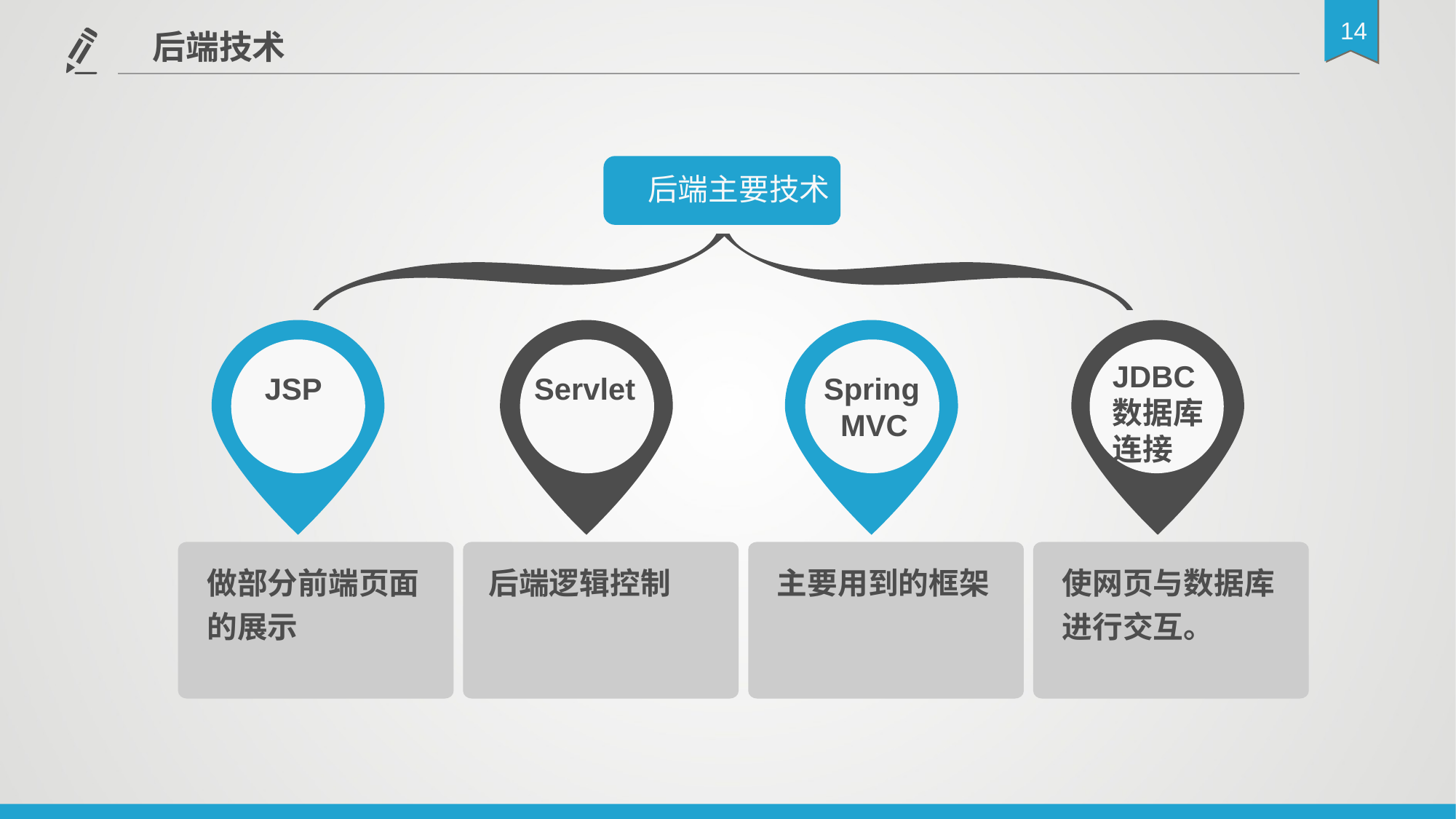

后端技术

后端主要技术

JDBC数据库连接
JSP
Spring
  MVC
Servlet

做部分前端页面的展示

后端逻辑控制

主要用到的框架

使网页与数据库进行交互。